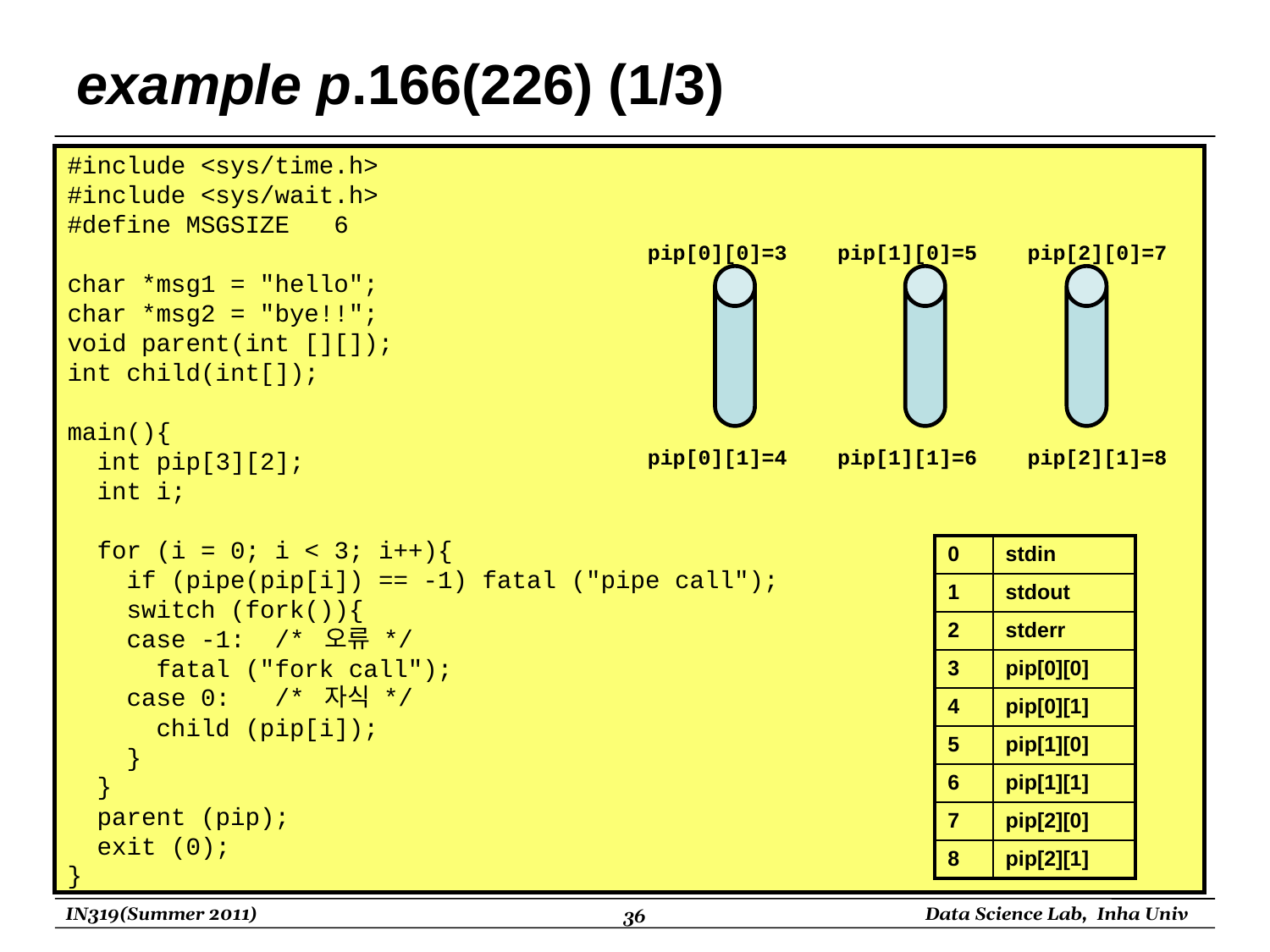

# example p.166(226) (1/3)
#include <sys/time.h>
#include <sys/wait.h>
#define MSGSIZE   6

char *msg1 = "hello";
char *msg2 = "bye!!";
void parent(int [][]);
int child(int[]);

main(){
  int pip[3][2];
  int i;

  for (i = 0; i < 3; i++){
    if (pipe(pip[i]) == -1) fatal ("pipe call");
    switch (fork()){
    case -1:  /* 오류 */
      fatal ("fork call");
    case 0:   /* 자식 */
      child (pip[i]);
    }
  }
  parent (pip);
  exit (0);
}

pip[0][0]=3
pip[1][0]=5
pip[2][0]=7

pip[0][1]=4
pip[1][1]=6
pip[2][1]=8
| 0 | stdin |
| --- | --- |
| 1 | stdout |
| 2 | stderr |
| 3 | pip[0][0] |
| 4 | pip[0][1] |
| 5 | pip[1][0] |
| 6 | pip[1][1] |
| 7 | pip[2][0] |
| 8 | pip[2][1] |
36